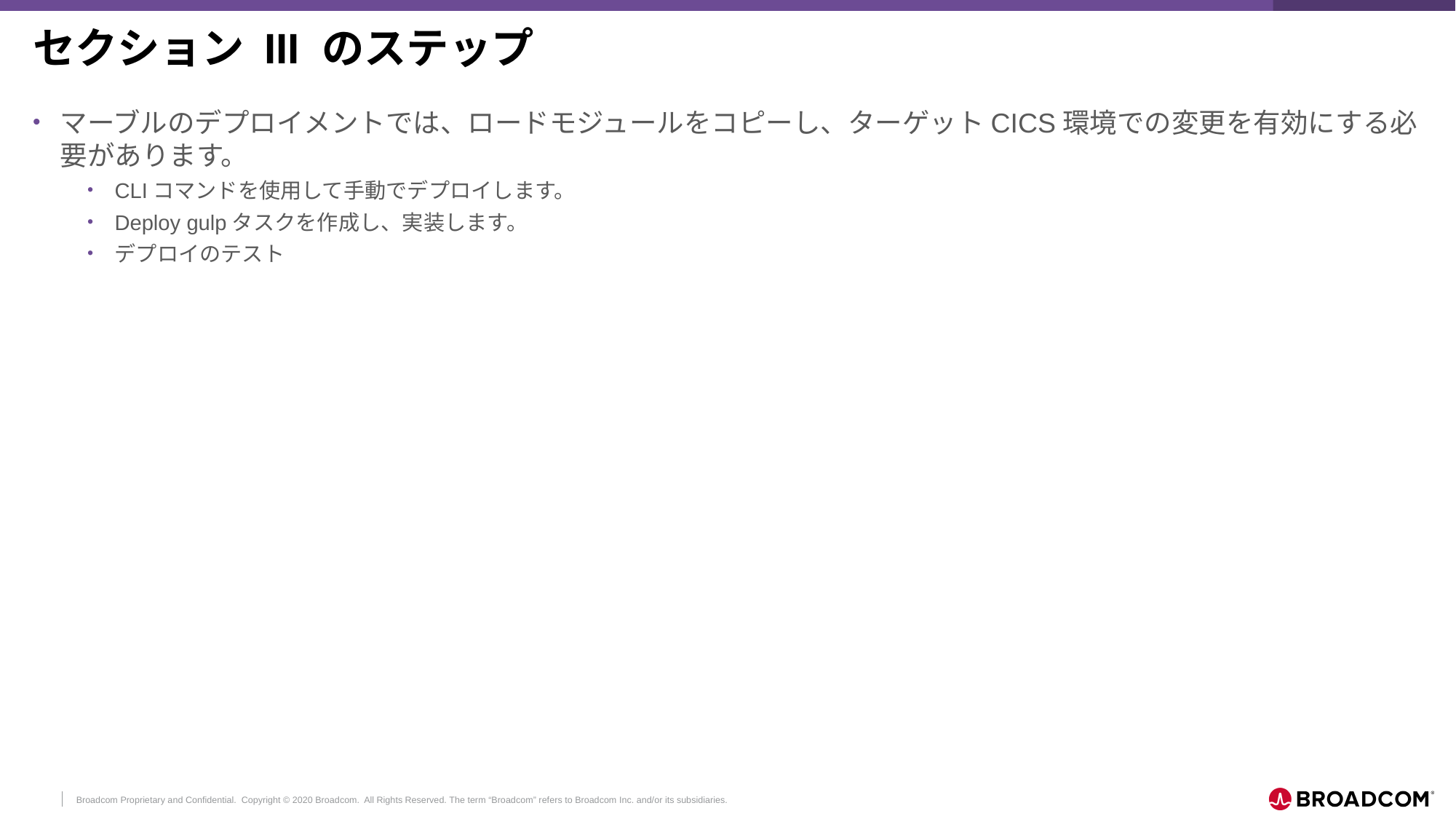

# セクション III のステップ
マーブルのデプロイメントでは、ロードモジュールをコピーし、ターゲットCICS環境での変更を有効にする必要があります。
CLIコマンドを使用して手動でデプロイします。
Deploy gulpタスクを作成し、実装します。
デプロイのテスト